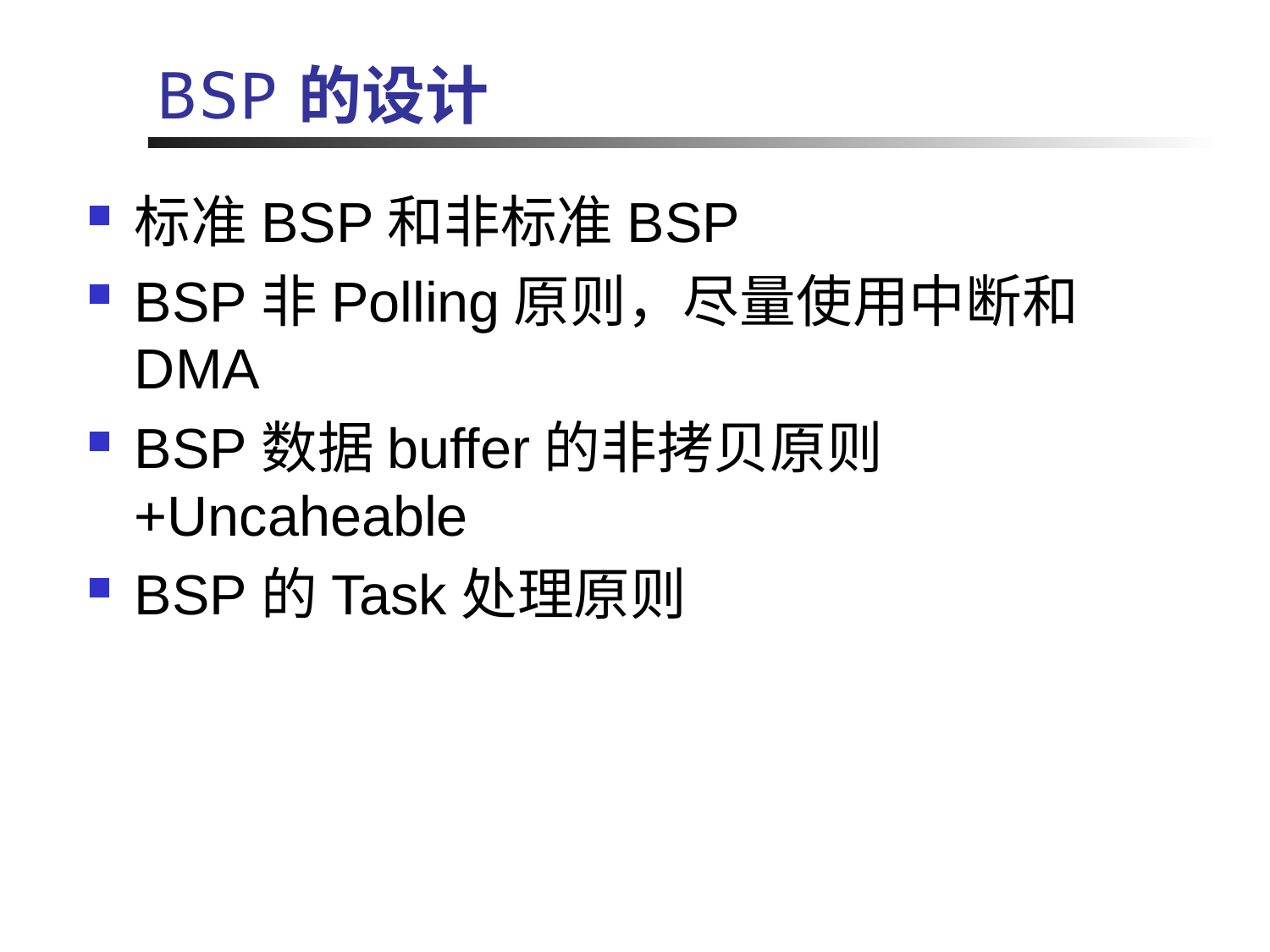

# BSP的设计
标准BSP和非标准BSP
BSP非Polling原则，尽量使用中断和DMA
BSP数据buffer的非拷贝原则+Uncaheable
BSP的Task处理原则